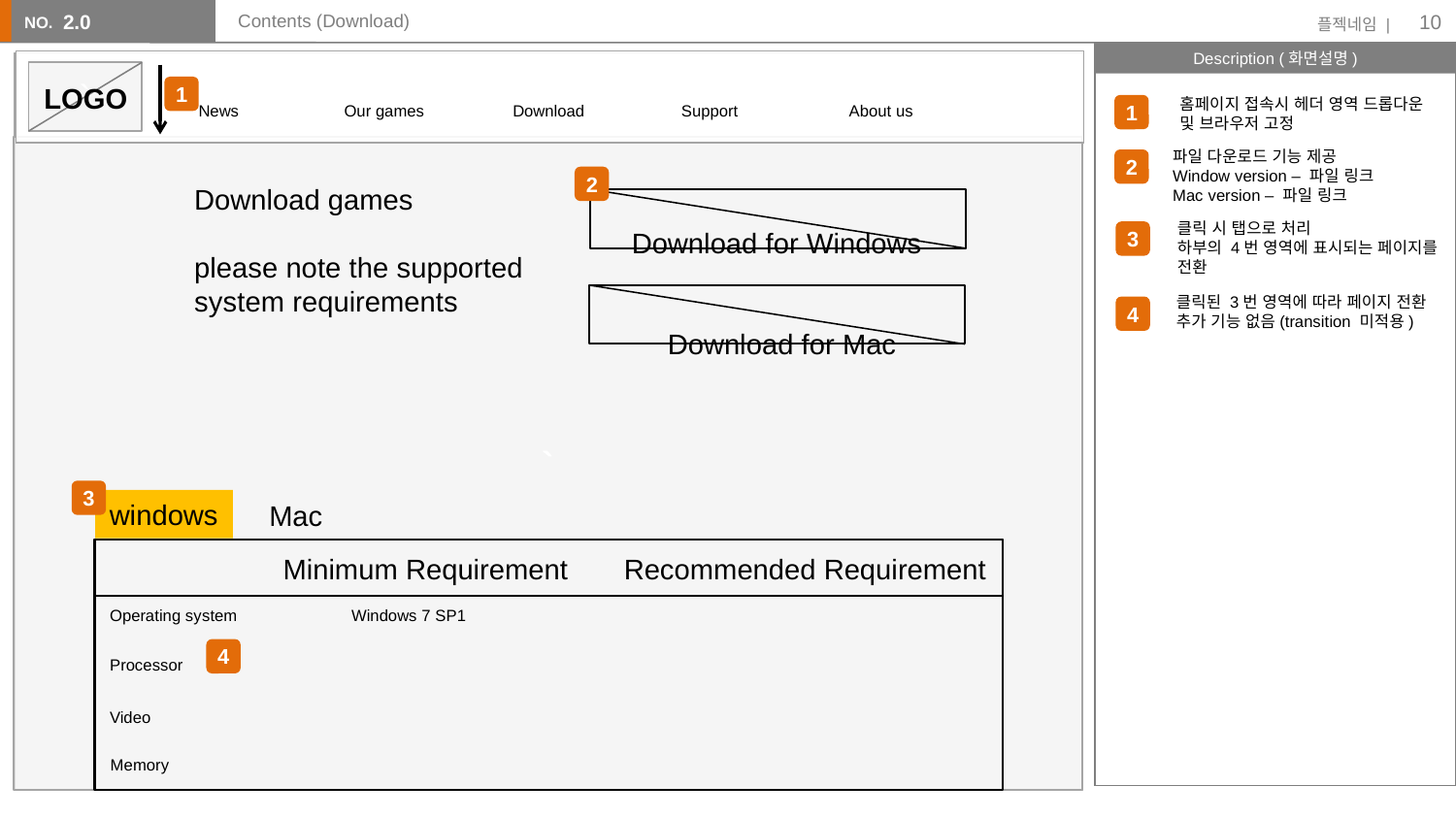

10
2.0
# Contents (Download)

`

`
LOGO
1
홈페이지 접속시 헤더 영역 드롭다운
및 브라우저 고정
News 	Our games 	     Download 	          Support 	               About us
1
`
파일 다운로드 기능 제공
Window version – 파일 링크
Mac version – 파일 링크
2
2
Download games

please note the supported system requirements

클릭 시 탭으로 처리
하부의 4번 영역에 표시되는 페이지를
전환
Download for Windows
3
클릭된 3번 영역에 따라 페이지 전환
추가 기능 없음(transition 미적용)

4
Download for Mac
3
windows
Mac

Minimum Requirement
Recommended Requirement
Windows 7 SP1
Operating system
4
Processor
Video
Memory